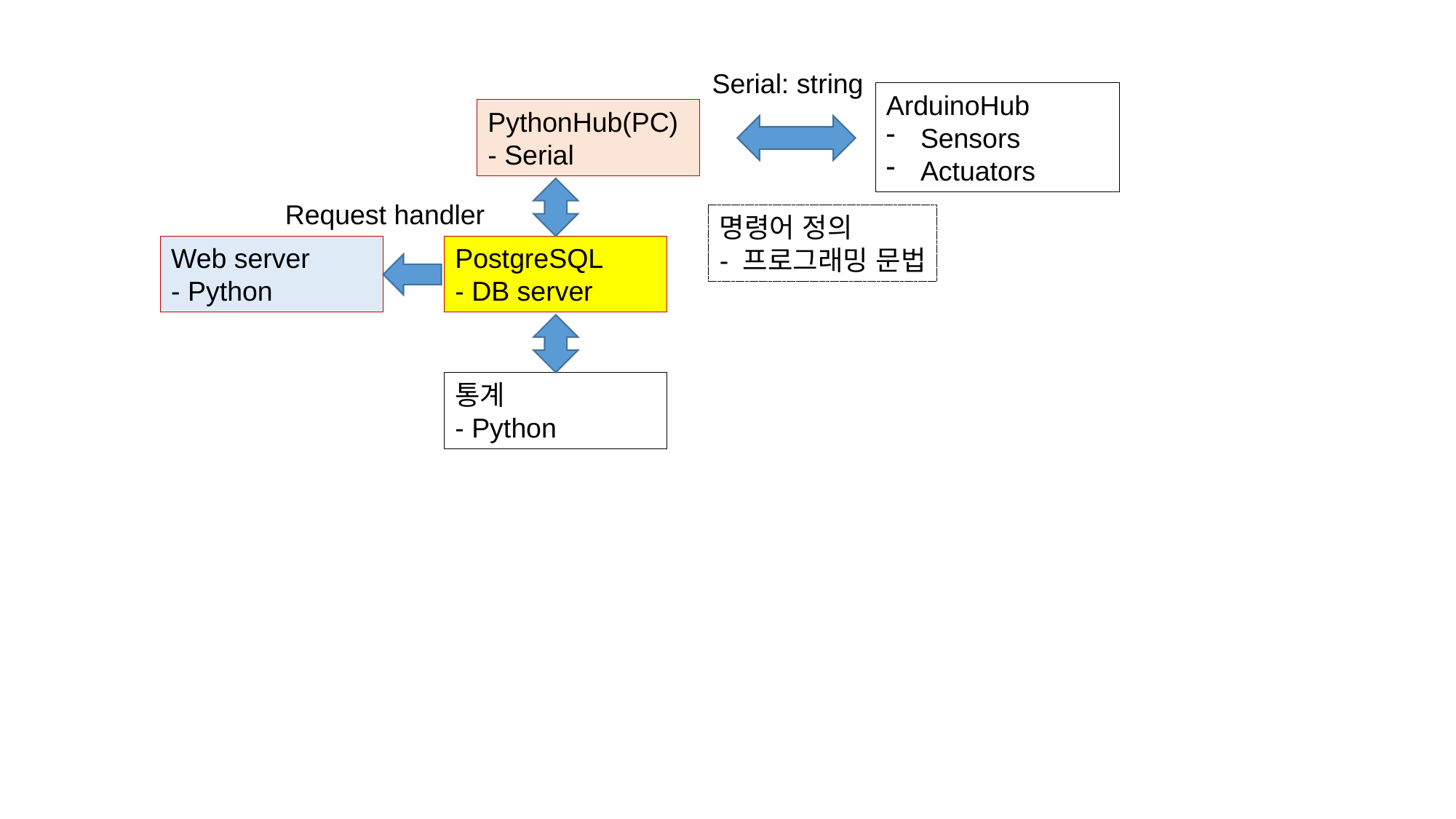

Serial: string
ArduinoHub
Sensors
Actuators
PythonHub(PC)
- Serial

Request handler
명령어 정의
- 프로그래밍 문법
Web server
- Python
PostgreSQL
- DB server

통계
- Python